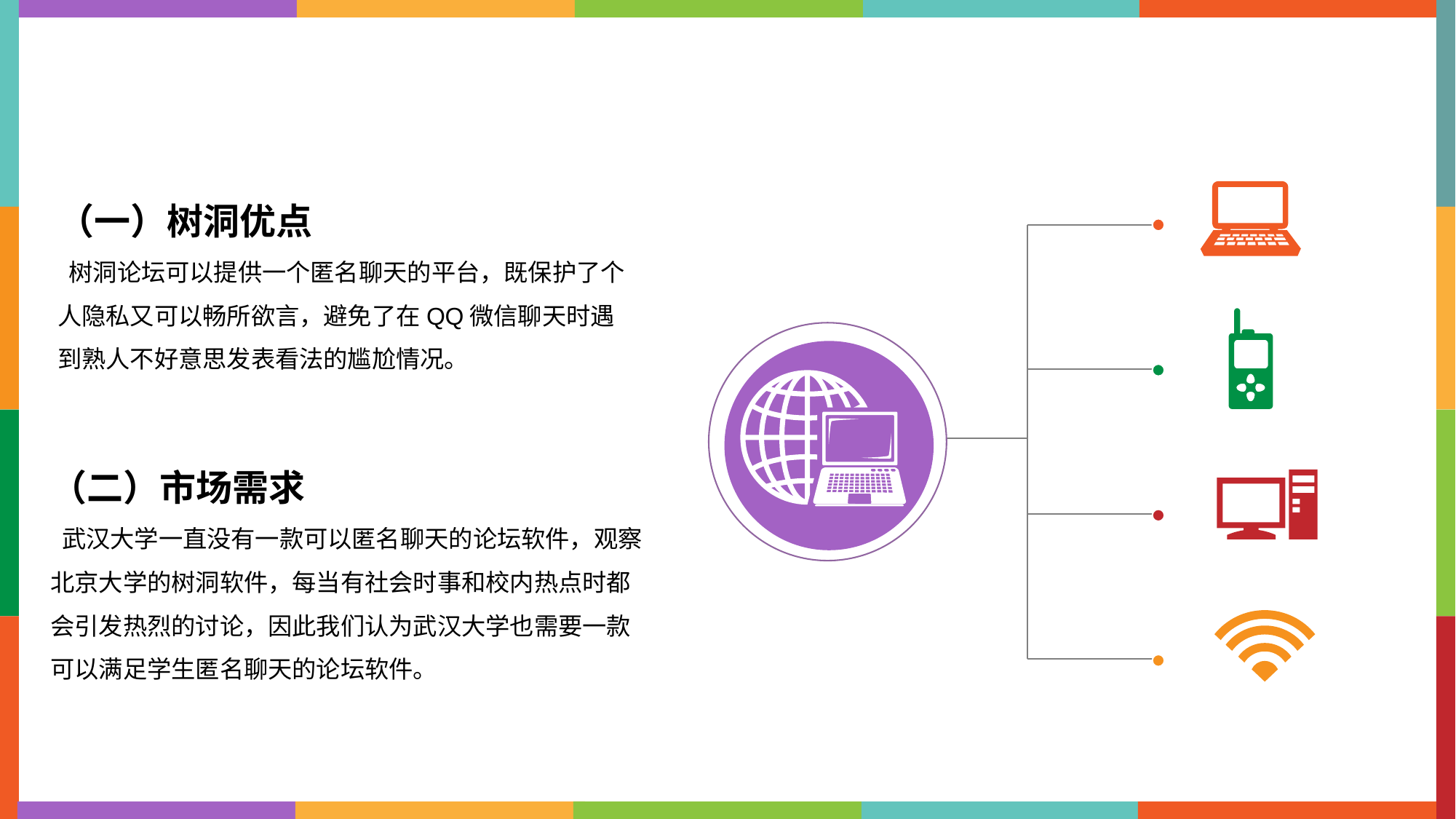

（一）树洞优点
 树洞论坛可以提供一个匿名聊天的平台，既保护了个人隐私又可以畅所欲言，避免了在QQ微信聊天时遇到熟人不好意思发表看法的尴尬情况。

（二）市场需求
 武汉大学一直没有一款可以匿名聊天的论坛软件，观察北京大学的树洞软件，每当有社会时事和校内热点时都会引发热烈的讨论，因此我们认为武汉大学也需要一款可以满足学生匿名聊天的论坛软件。